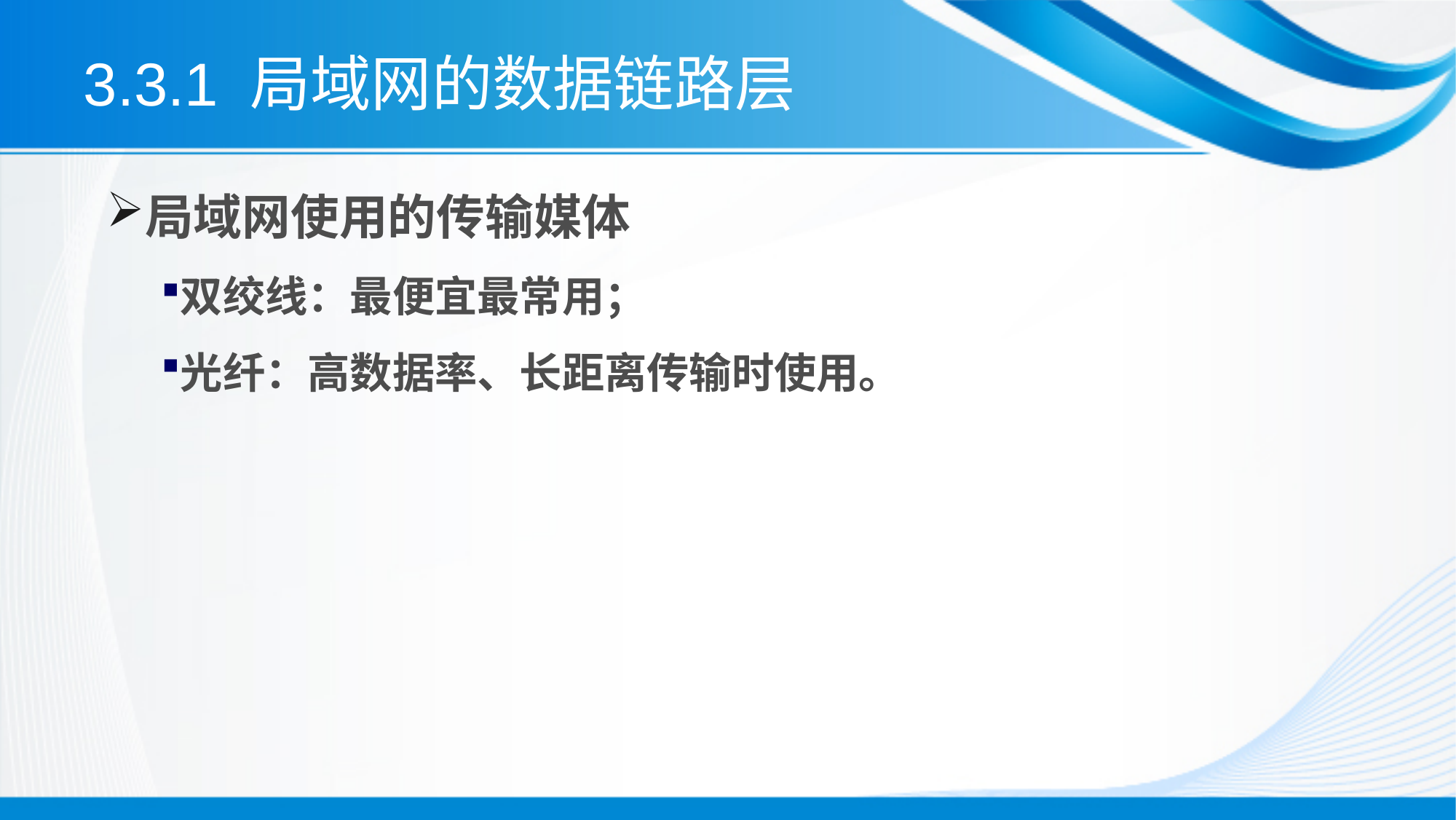

# 3.3.1 局域网的数据链路层
局域网使用的传输媒体
双绞线：最便宜最常用；
光纤：高数据率、长距离传输时使用。